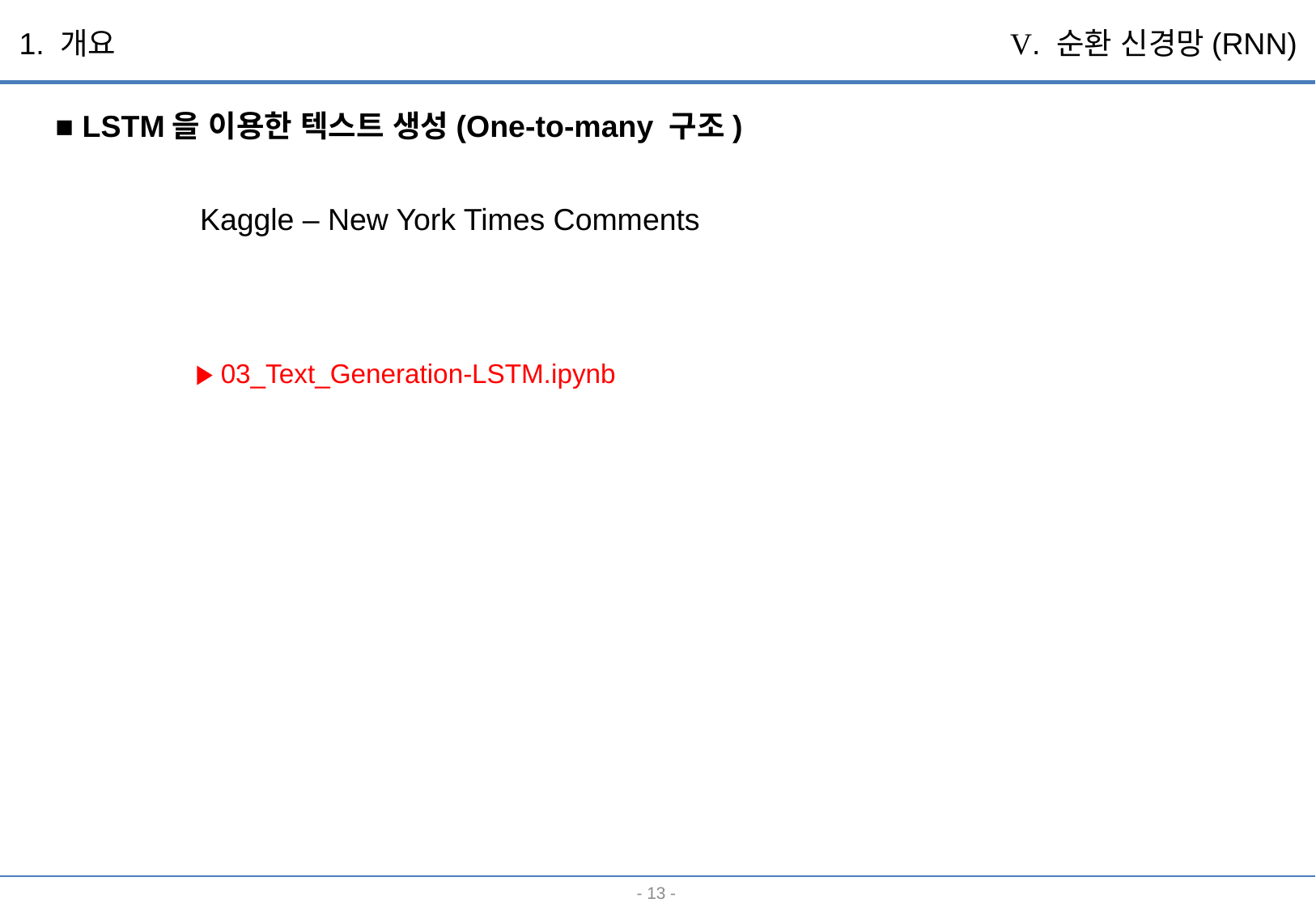

1. 개요
V. 순환 신경망(RNN)
■ LSTM을 이용한 텍스트 생성(One-to-many 구조)
Kaggle – New York Times Comments
▶ 03_Text_Generation-LSTM.ipynb
- 13 -